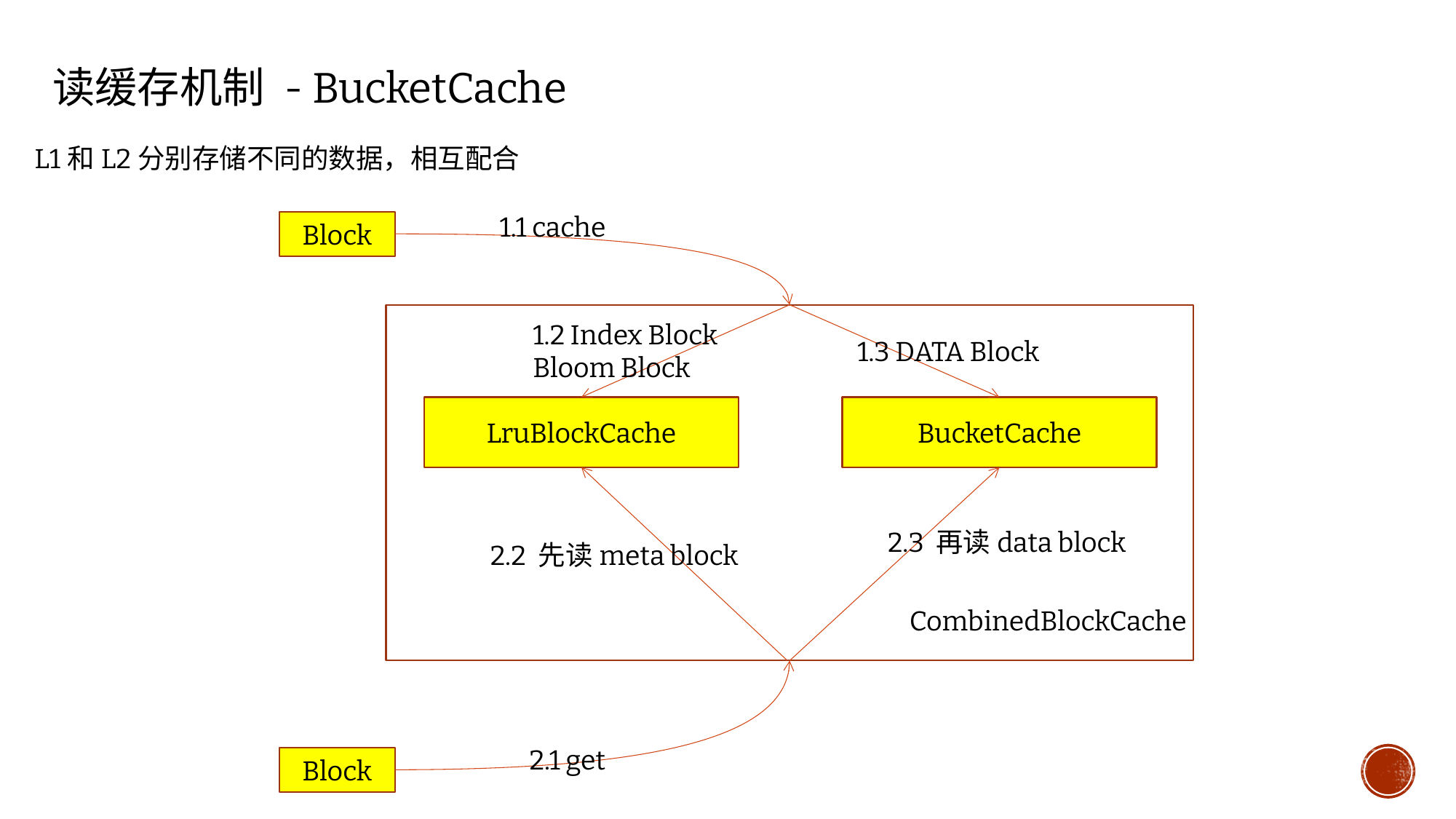

读缓存机制 - BucketCache
L1和L2分别存储不同的数据，相互配合
1.1 cache
Block

1.2 Index Block
Bloom Block
1.3 DATA Block
LruBlockCache
BucketCache
2.3 再读data block
2.2 先读meta block
CombinedBlockCache
2.1 get
Block